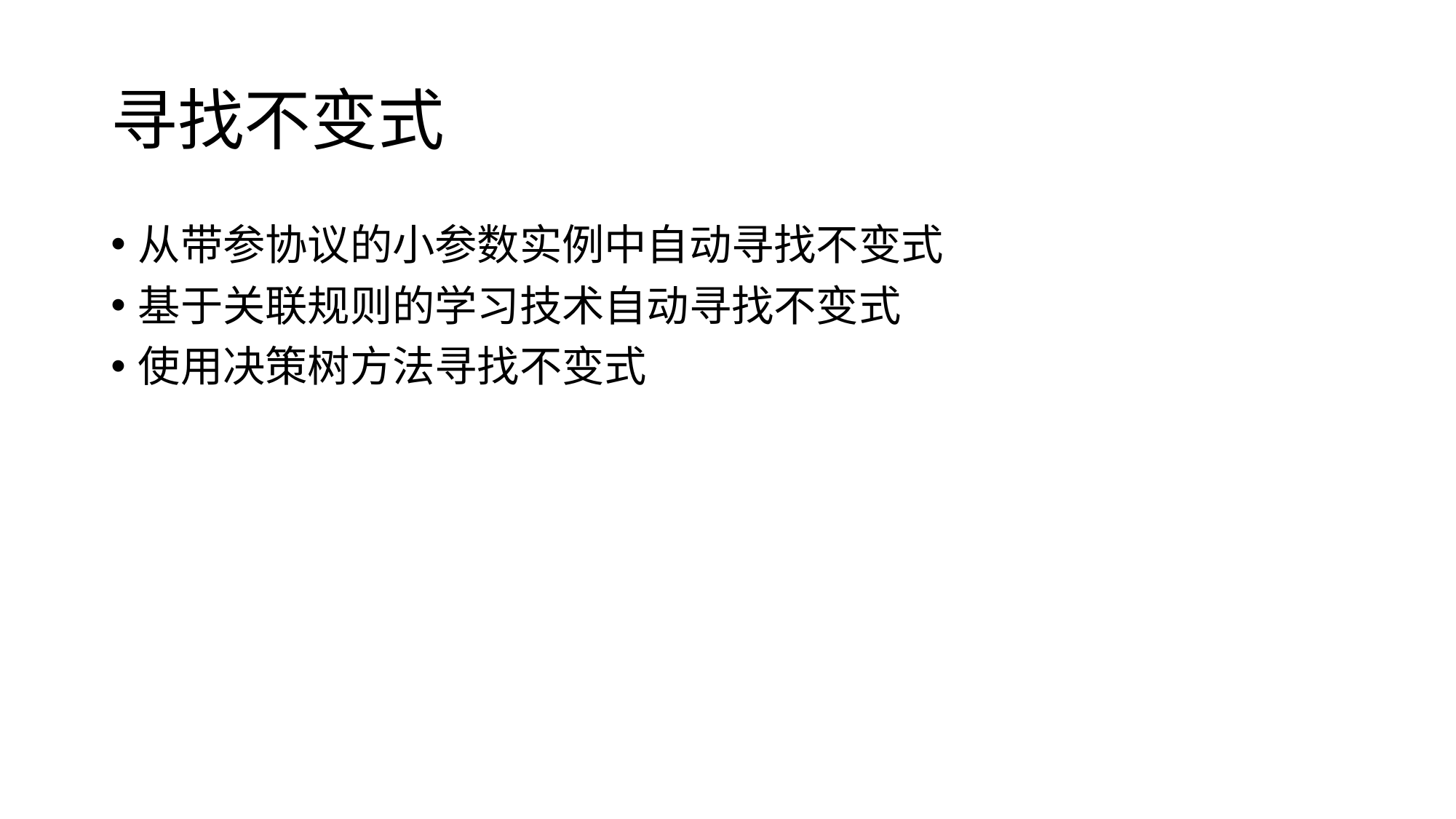

# 寻找不变式
从带参协议的小参数实例中自动寻找不变式
基于关联规则的学习技术自动寻找不变式
使用决策树方法寻找不变式